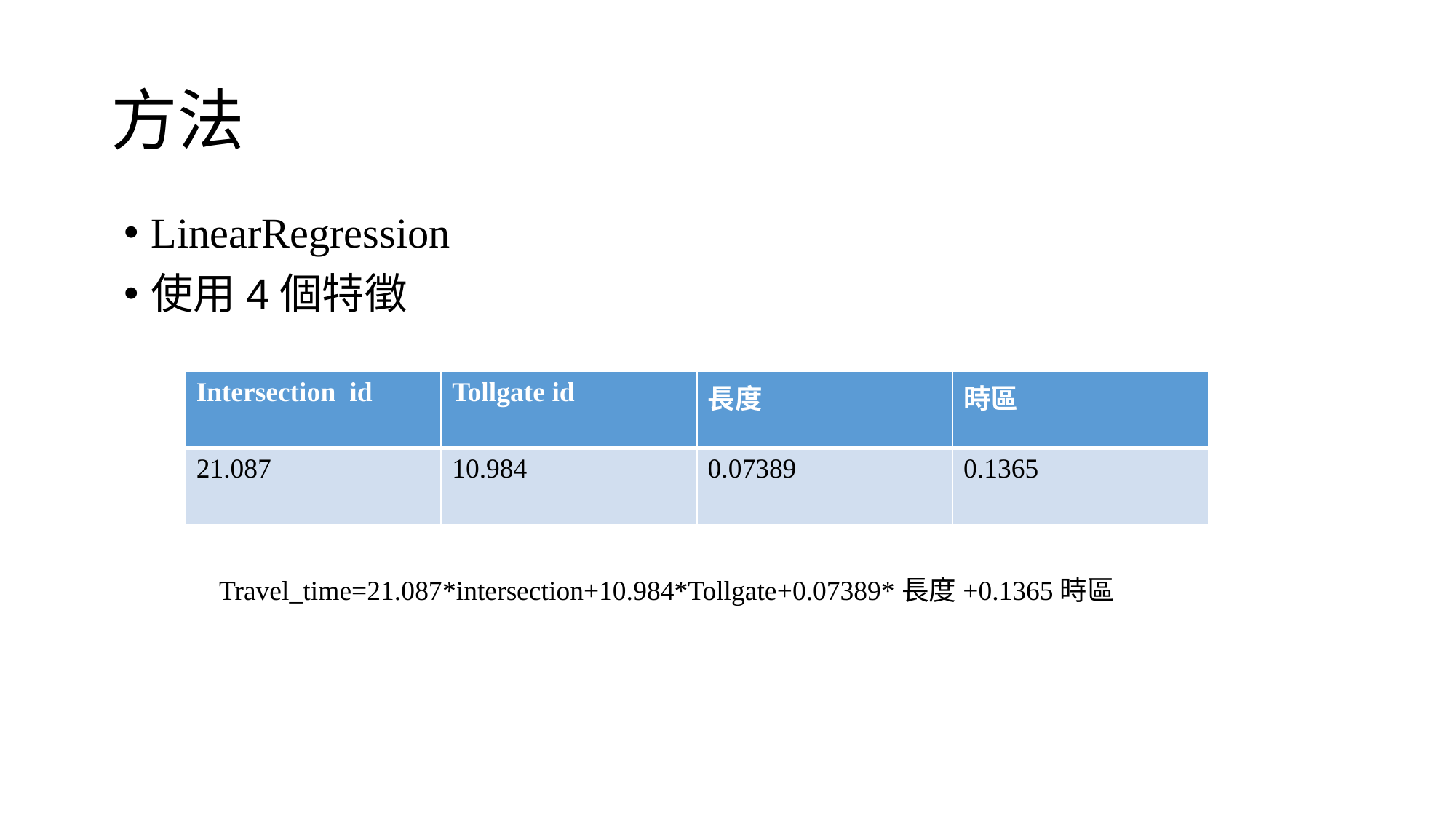

# 方法
LinearRegression
使用4個特徵

| Intersection id | Tollgate id | 長度 | 時區 |
| --- | --- | --- | --- |
| 21.087 | 10.984 | 0.07389 | 0.1365 |
Travel_time=21.087*intersection+10.984*Tollgate+0.07389*長度+0.1365時區